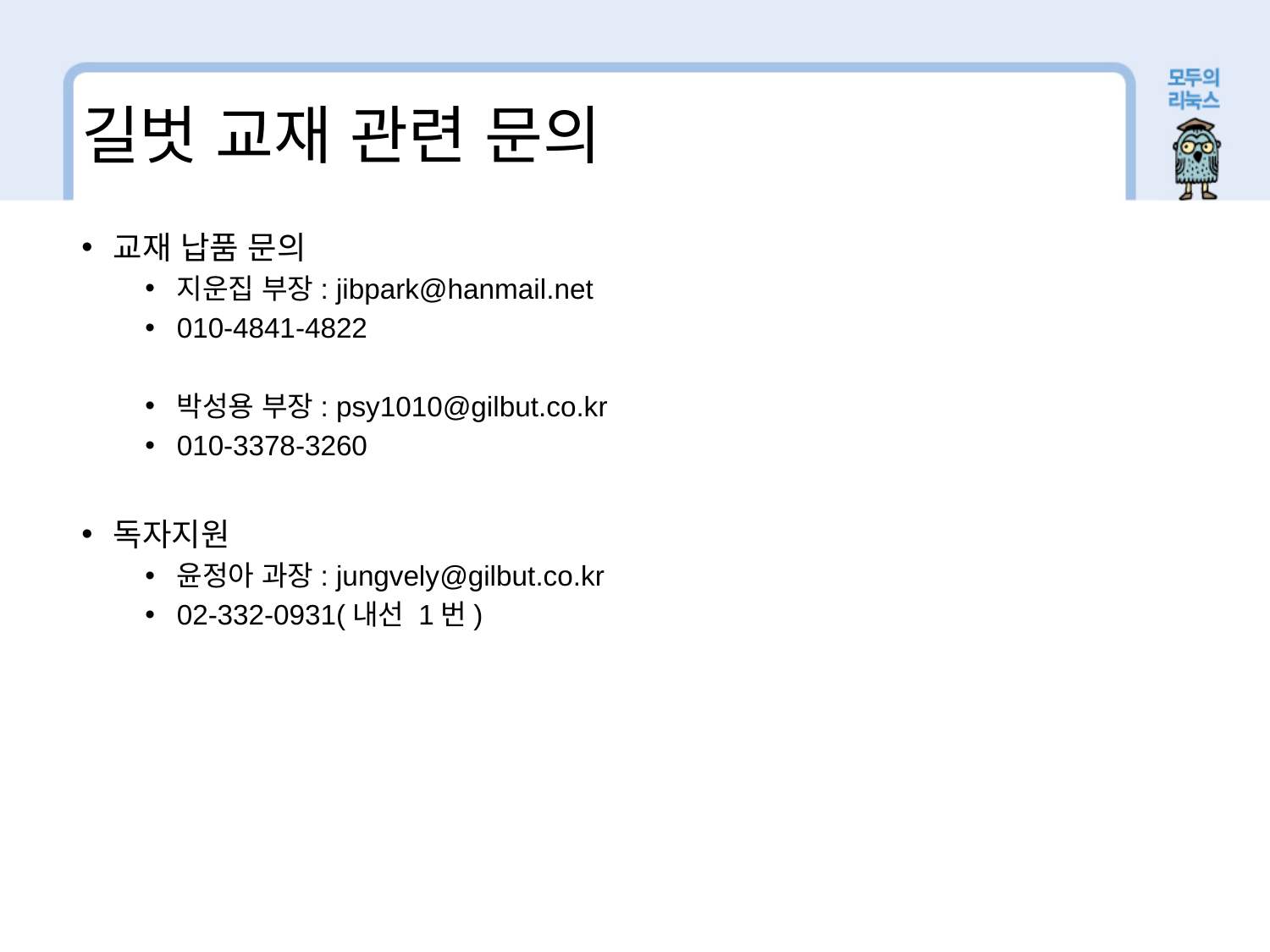

길벗 교재 관련 문의
교재 납품 문의
지운집 부장: jibpark@hanmail.net
010-4841-4822

박성용 부장: psy1010@gilbut.co.kr
010-3378-3260

독자지원
윤정아 과장: jungvely@gilbut.co.kr
02-332-0931(내선 1번)